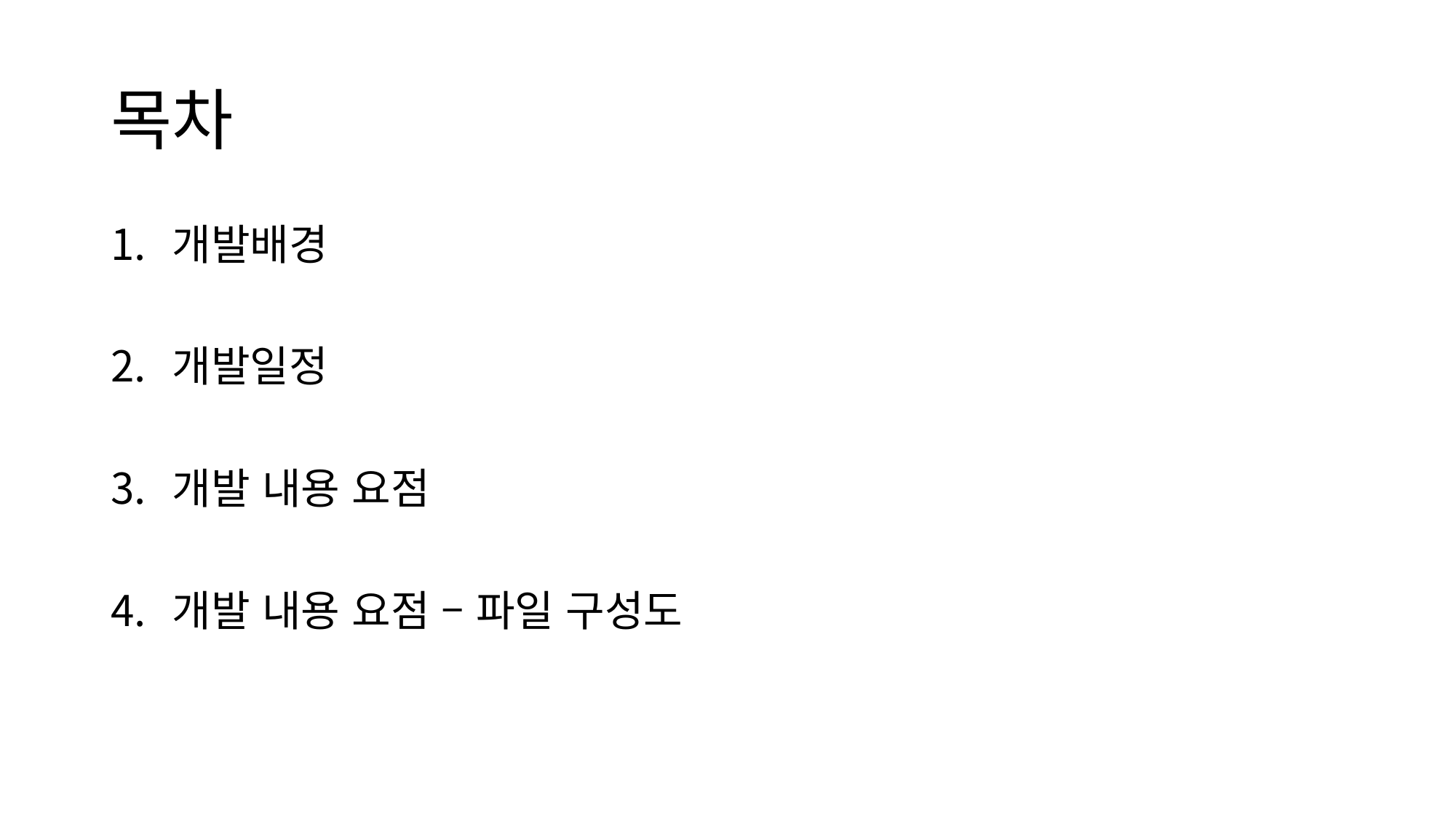

# 목차
개발배경

개발일정

개발 내용 요점

개발 내용 요점 – 파일 구성도